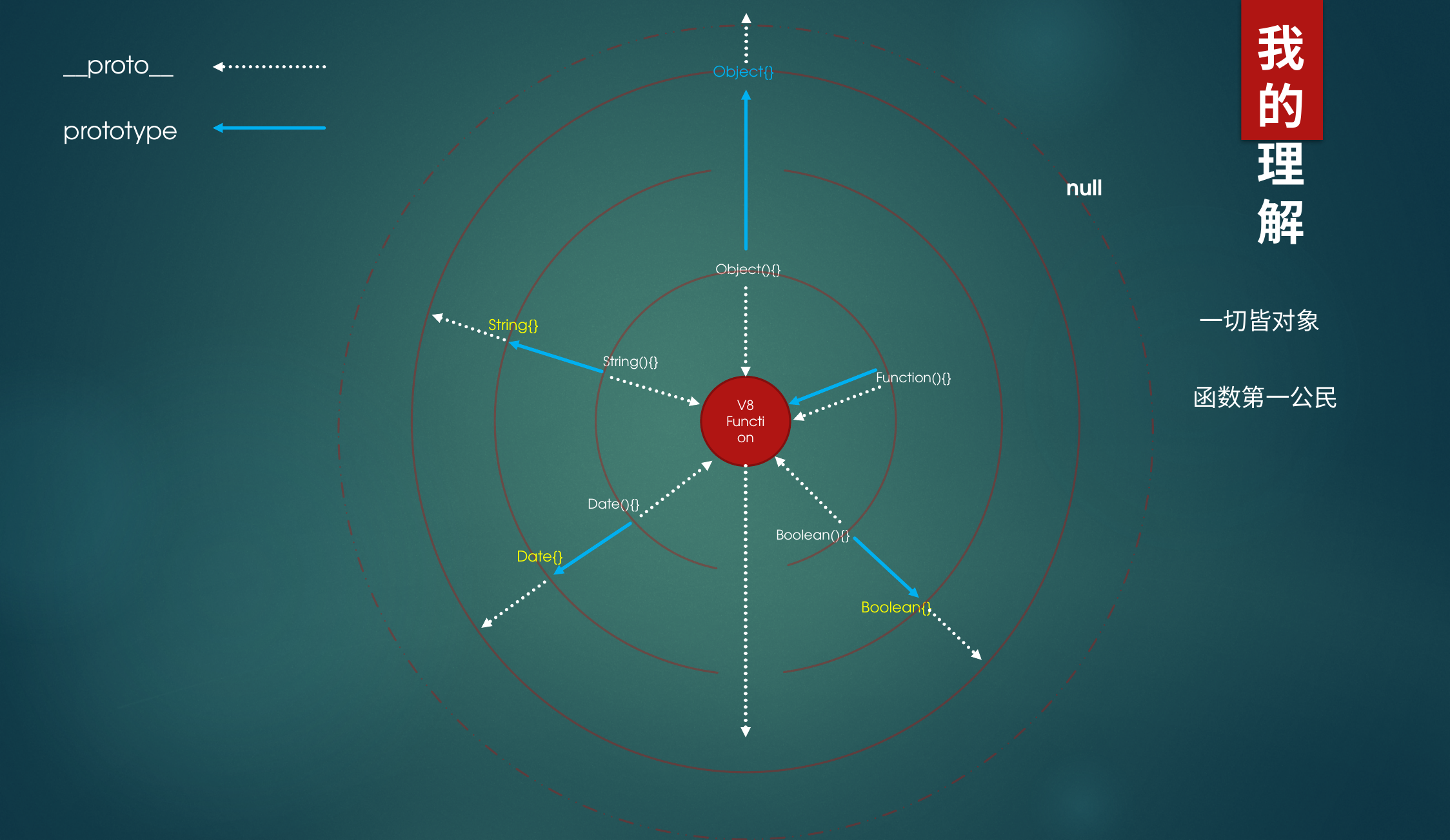

我
的
理
解

__proto__
Object{}

prototype

null
Object(){}

一切皆对象
String{}
String(){}
Function(){}
V8
Function
函数第一公民
Date(){}
Boolean(){}
Date{}
Boolean{}